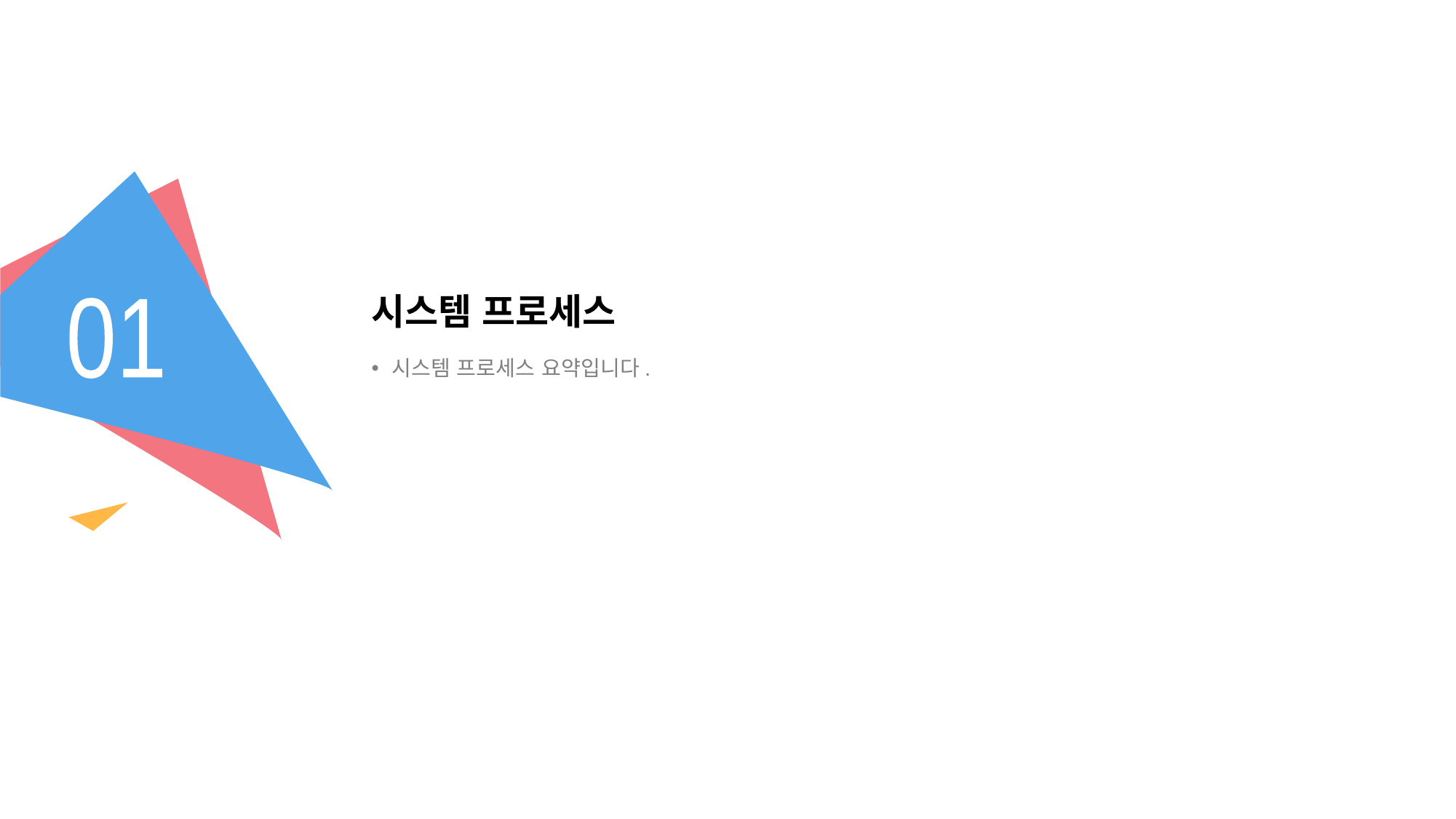

# 시스템 프로세스
01
시스템 프로세스 요약입니다.